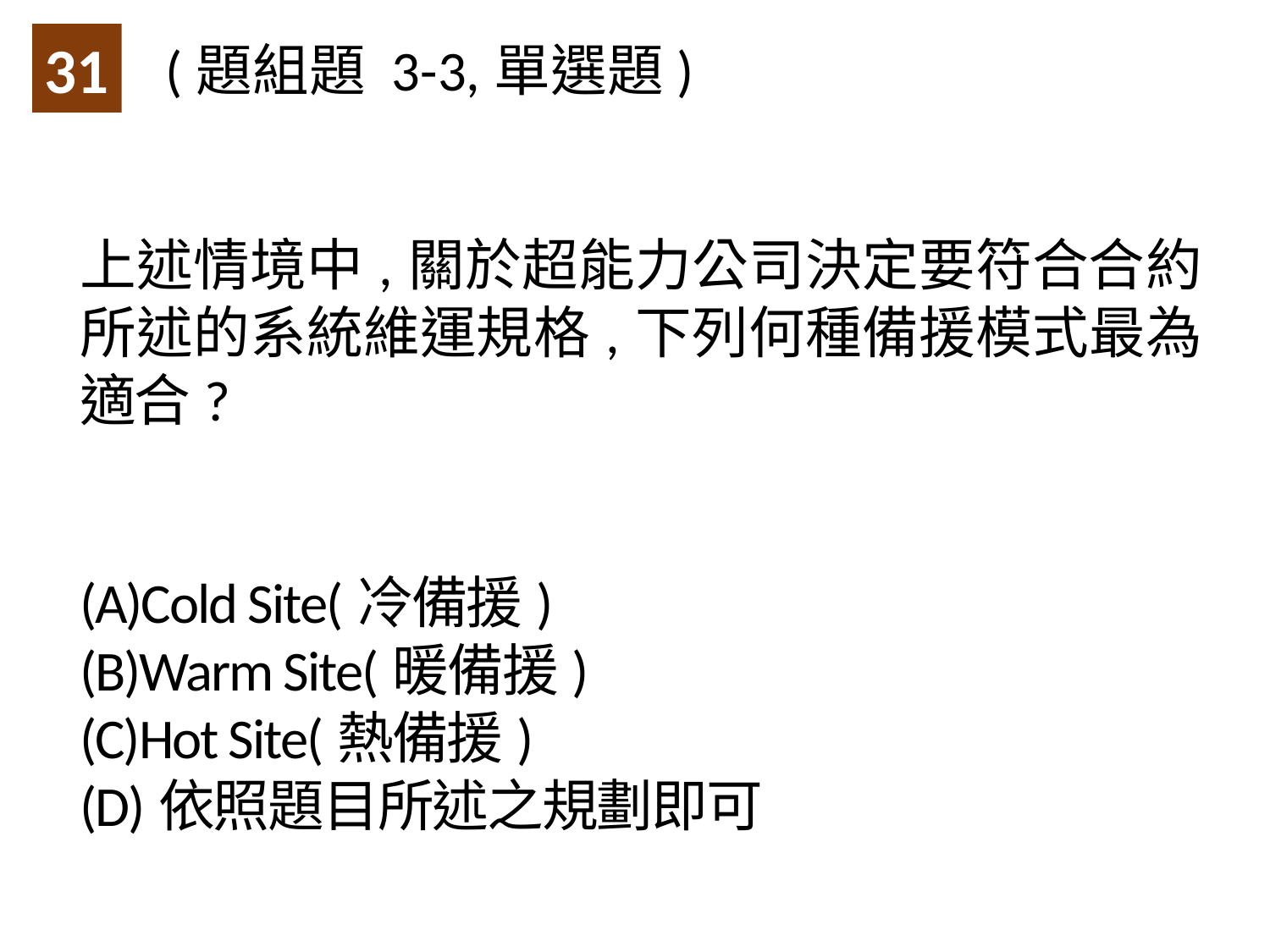

31
(題組題 3-3,單選題)
上述情境中,關於超能力公司決定要符合合約所述的系統維運規格,下列何種備援模式最為適合?

(A)Cold Site(冷備援)
(B)Warm Site(暖備援)
(C)Hot Site(熱備援)
(D)依照題目所述之規劃即可